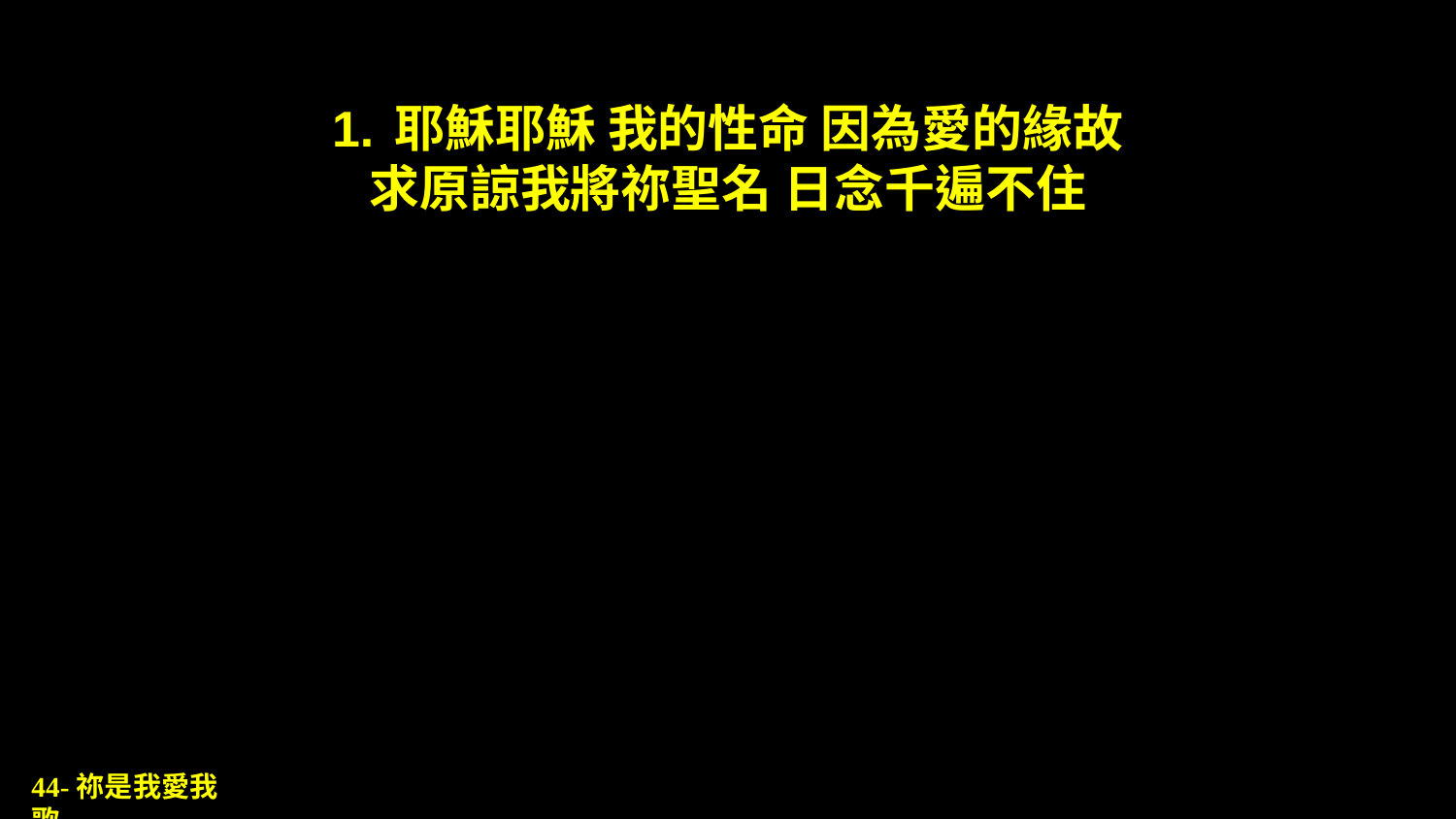

# 1. 耶穌耶穌 我的性命 因為愛的緣故 求原諒我將祢聖名 日念千遍不住
44-祢是我愛我歌